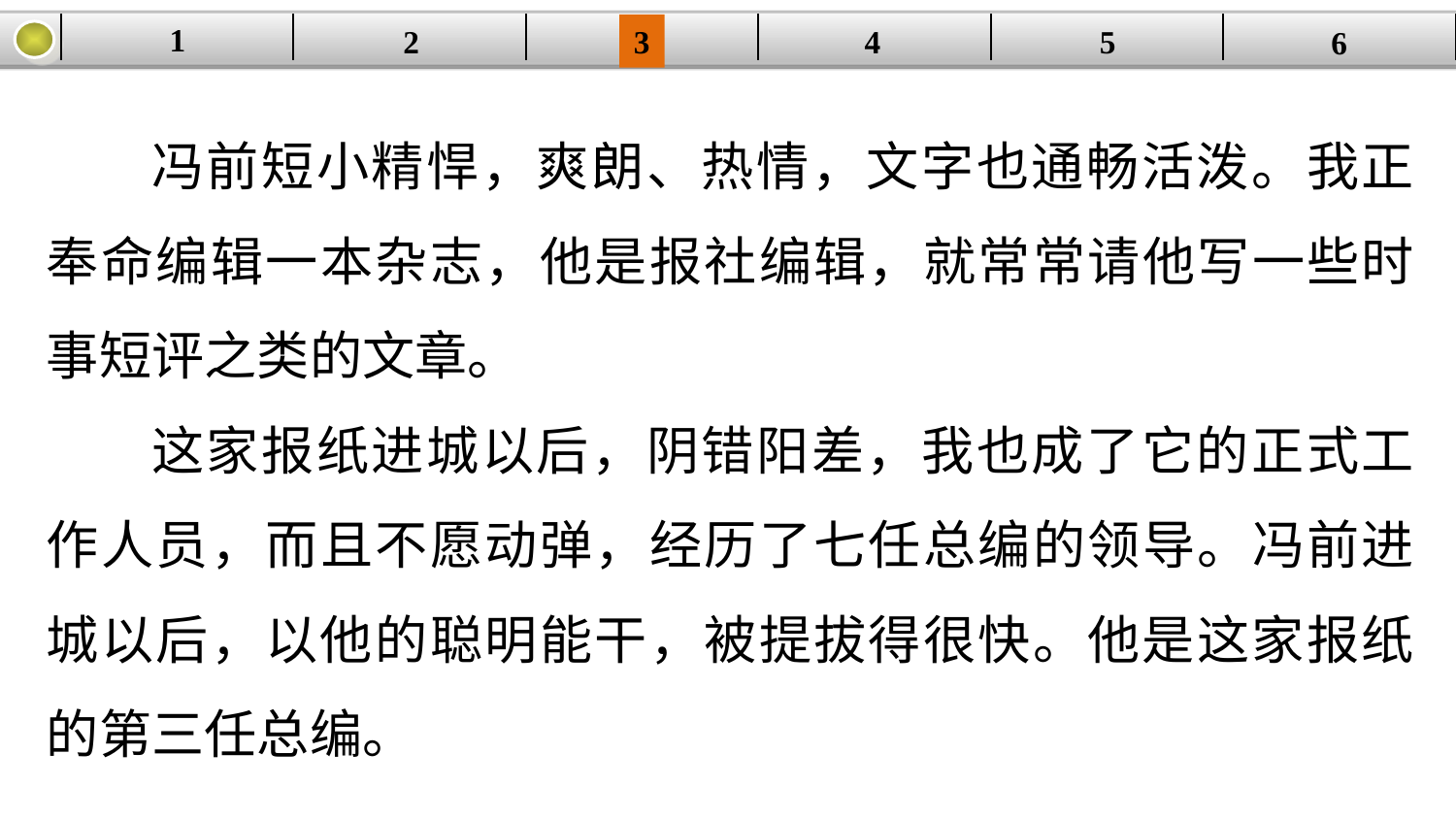

1
|  |  |  |  |  |  |
| --- | --- | --- | --- | --- | --- |
2
3
4
5
6

冯前短小精悍，爽朗、热情，文字也通畅活泼。我正奉命编辑一本杂志，他是报社编辑，就常常请他写一些时事短评之类的文章。
这家报纸进城以后，阴错阳差，我也成了它的正式工作人员，而且不愿动弹，经历了七任总编的领导。冯前进城以后，以他的聪明能干，被提拔得很快。他是这家报纸的第三任总编。